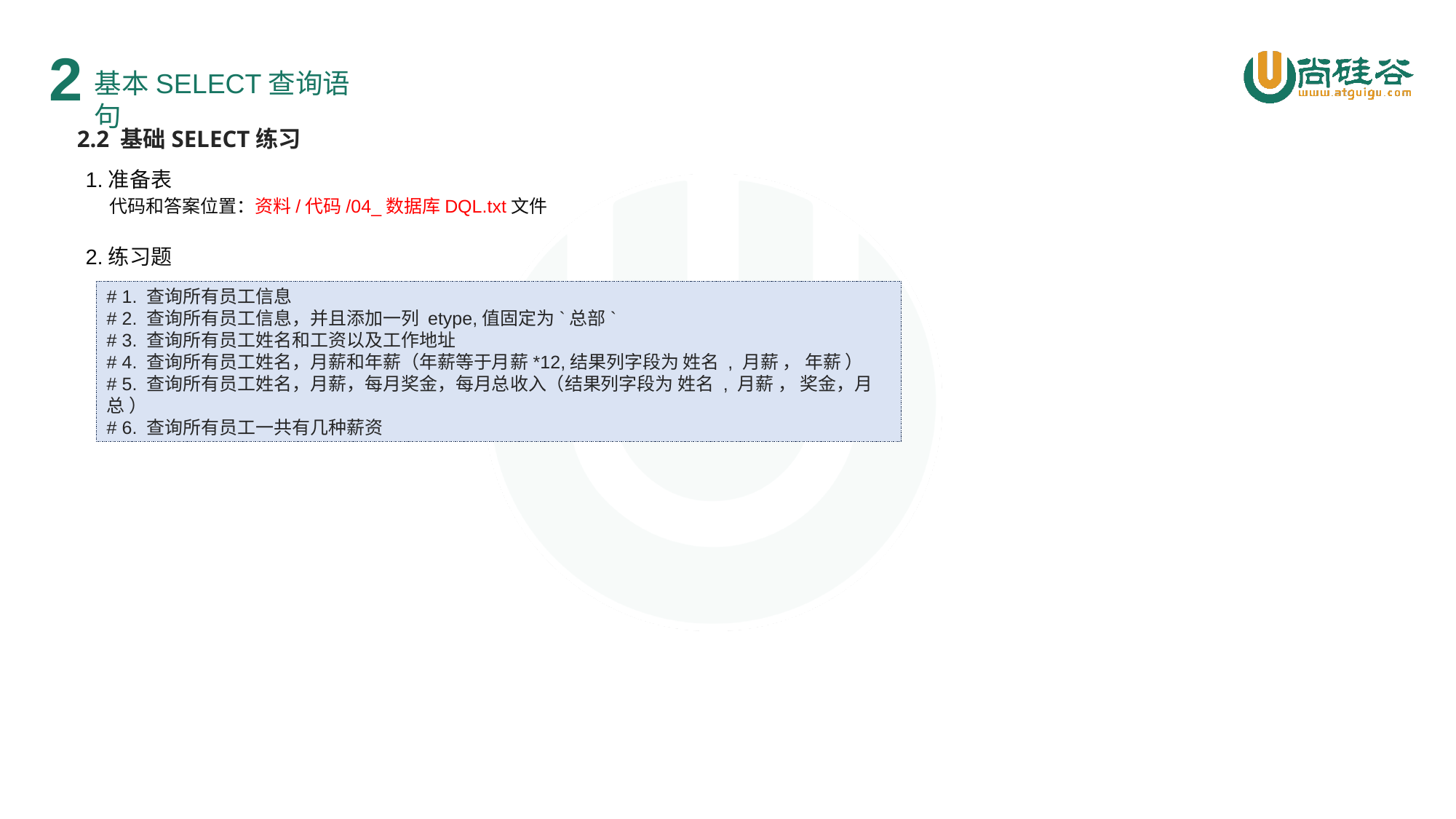

2
基本SELECT查询语句
2.2 基础SELECT练习
1.准备表
    代码和答案位置：资料/代码/04_数据库DQL.txt文件
2.练习题
# 1. 查询所有员工信息
# 2. 查询所有员工信息，并且添加一列 etype,值固定为`总部`
# 3. 查询所有员工姓名和工资以及工作地址
# 4. 查询所有员工姓名，月薪和年薪（年薪等于月薪*12,结果列字段为 姓名 , 月薪 ， 年薪 ）
# 5. 查询所有员工姓名，月薪，每月奖金，每月总收入（结果列字段为 姓名 , 月薪 ， 奖金，月总 ）
# 6. 查询所有员工一共有几种薪资